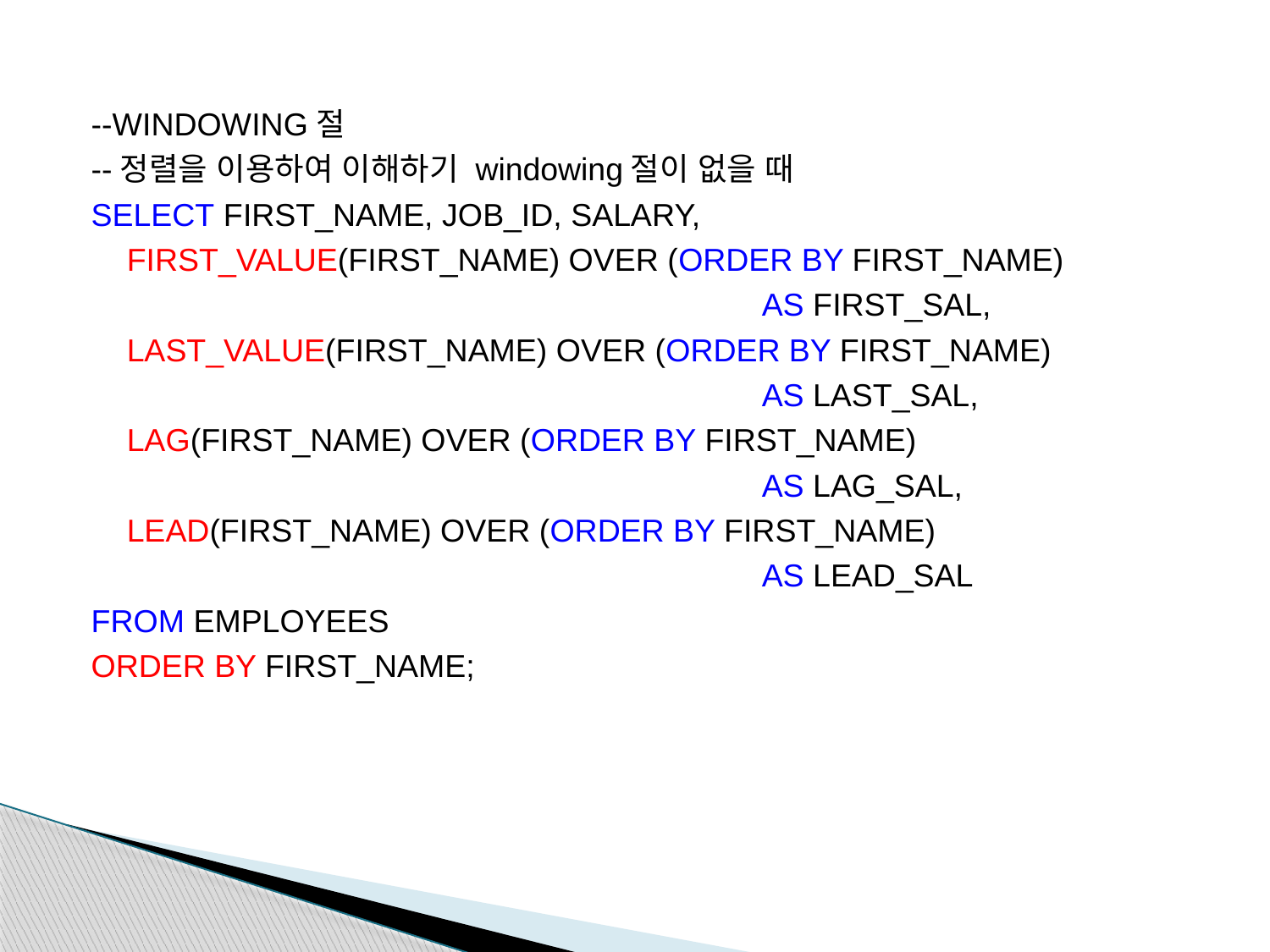

--WINDOWING절
--정렬을 이용하여 이해하기 windowing절이 없을 때
SELECT FIRST_NAME, JOB_ID, SALARY,
	FIRST_VALUE(FIRST_NAME) OVER (ORDER BY FIRST_NAME)
						AS FIRST_SAL,
	LAST_VALUE(FIRST_NAME) OVER (ORDER BY FIRST_NAME)
						AS LAST_SAL,
	LAG(FIRST_NAME) OVER (ORDER BY FIRST_NAME)
						AS LAG_SAL,
	LEAD(FIRST_NAME) OVER (ORDER BY FIRST_NAME)
						AS LEAD_SAL
FROM EMPLOYEES
ORDER BY FIRST_NAME;